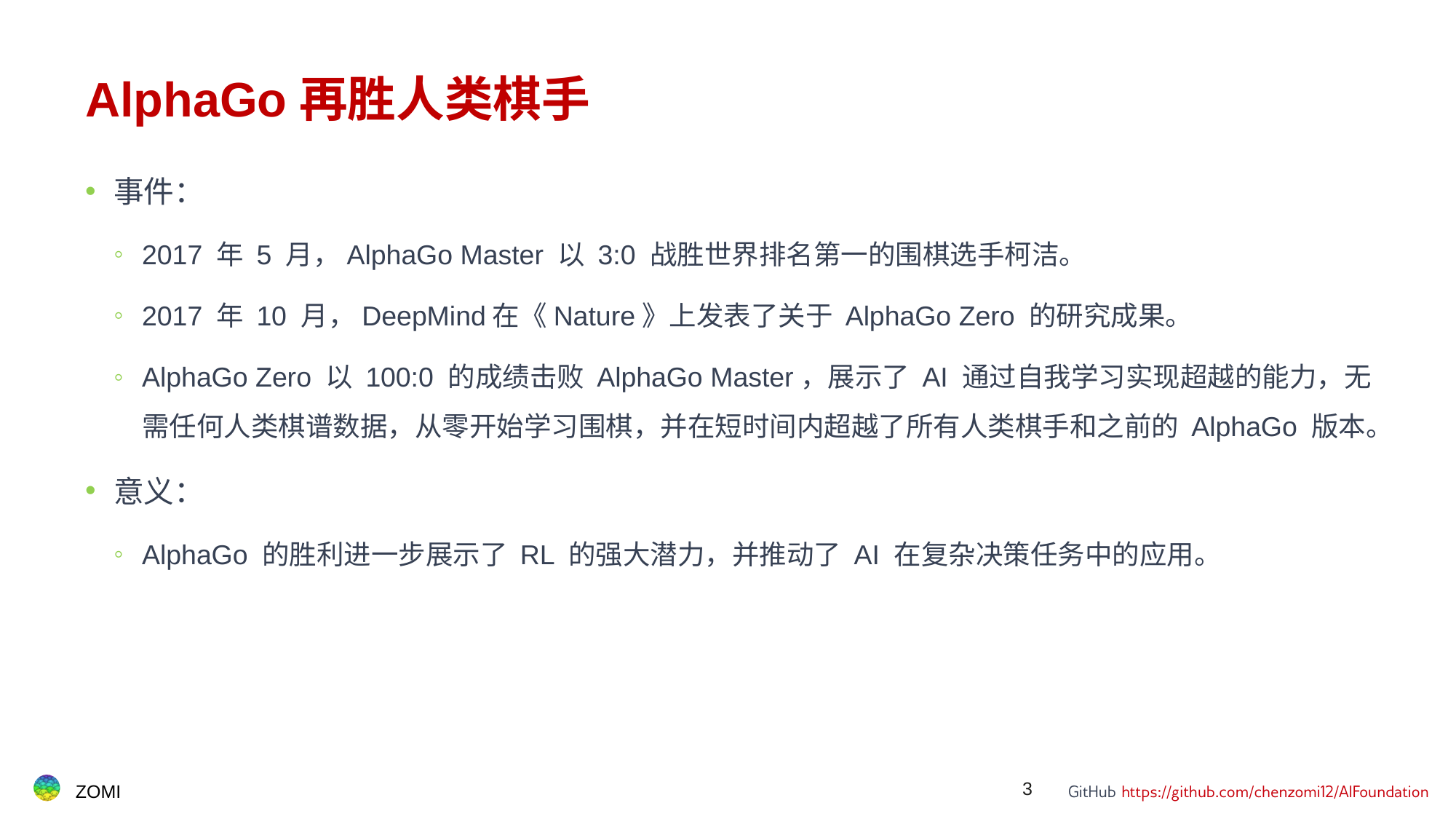

# AlphaGo再胜人类棋手
事件：
2017 年 5 月，AlphaGo Master 以 3:0 战胜世界排名第一的围棋选手柯洁。
2017 年 10 月，DeepMind在《Nature》上发表了关于 AlphaGo Zero 的研究成果。
AlphaGo Zero 以 100:0 的成绩击败 AlphaGo Master，展示了 AI 通过自我学习实现超越的能力，无需任何人类棋谱数据，从零开始学习围棋，并在短时间内超越了所有人类棋手和之前的 AlphaGo 版本。
意义：
AlphaGo 的胜利进一步展示了 RL 的强大潜力，并推动了 AI 在复杂决策任务中的应用。